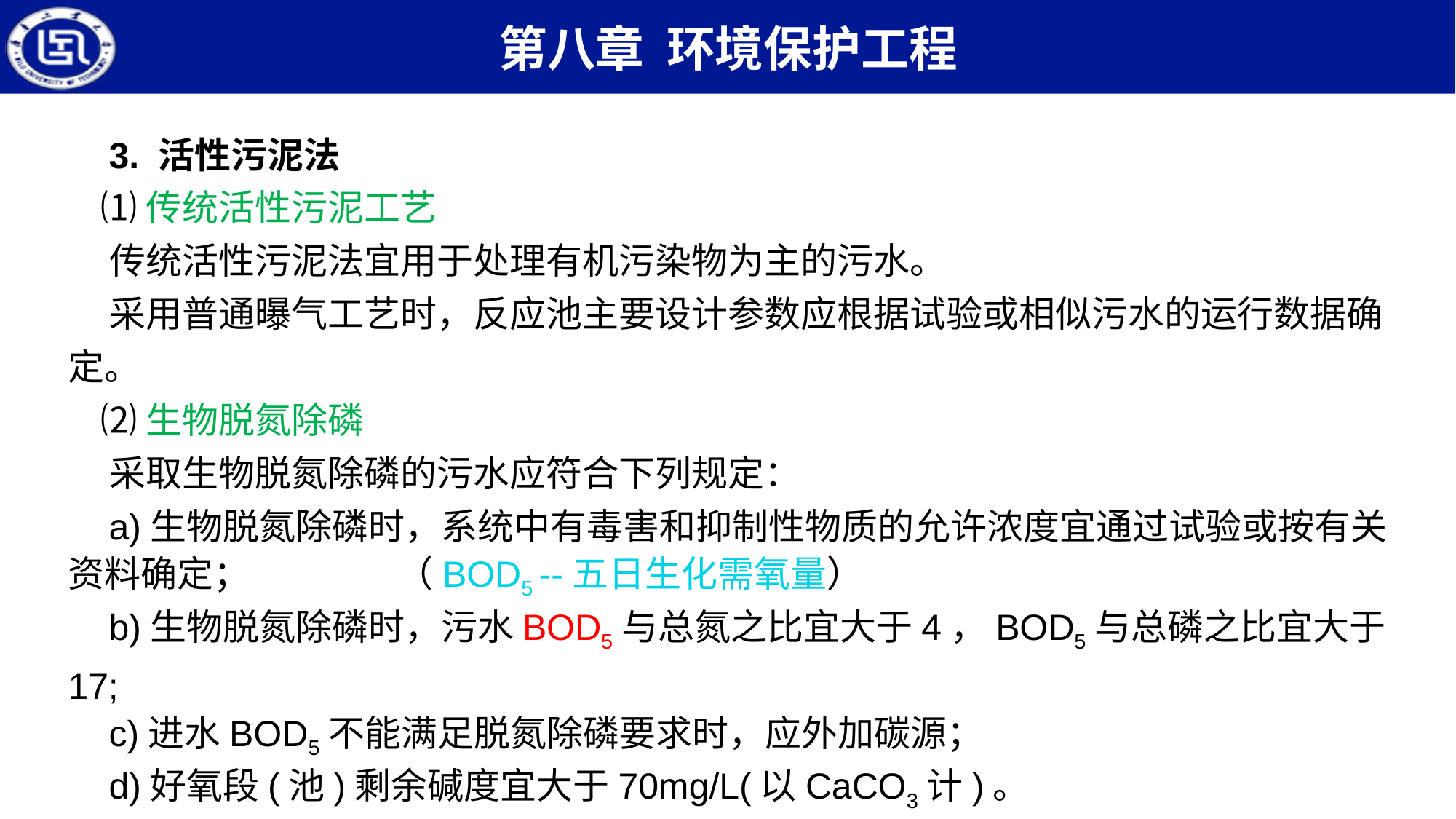

3. 活性污泥法
    ⑴传统活性污泥工艺
    传统活性污泥法宜用于处理有机污染物为主的污水。
    采用普通曝气工艺时，反应池主要设计参数应根据试验或相似污水的运行数据确定。
    ⑵生物脱氮除磷
    采取生物脱氮除磷的污水应符合下列规定：
    a)生物脱氮除磷时，系统中有毒害和抑制性物质的允许浓度宜通过试验或按有关资料确定；                  （BOD5 --五日生化需氧量）
    b)生物脱氮除磷时，污水BOD5与总氮之比宜大于4，BOD5与总磷之比宜大于17;
    c)进水BOD5不能满足脱氮除磷要求时，应外加碳源；
    d)好氧段(池)剩余碱度宜大于70mg/L(以CaCO3计)。